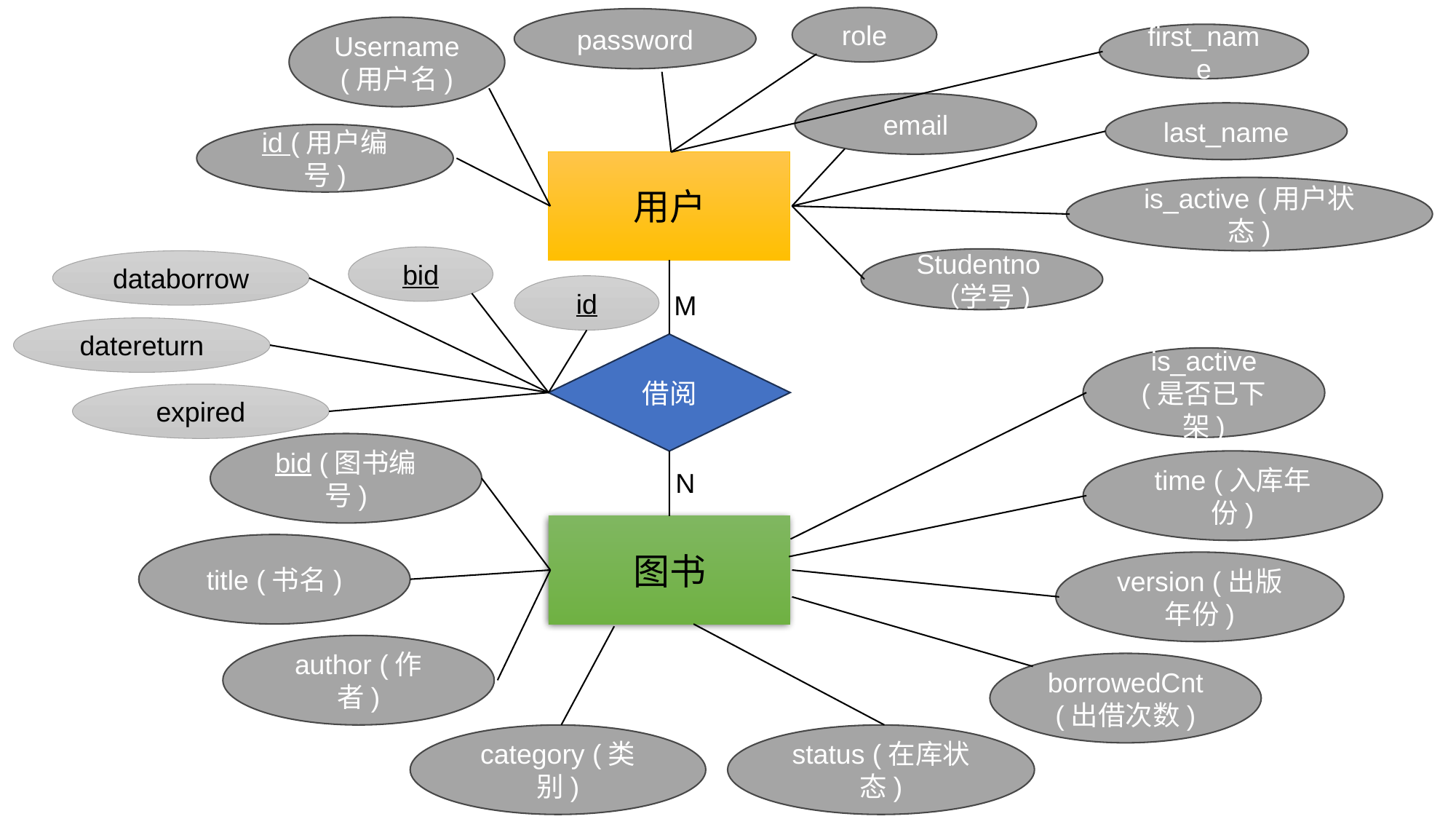

role
password
Username (用户名)
first_name
email
last_name
id (用户编号)
用户
is_active (用户状态)
bid
Studentno（学号)
databorrow
id
M
datereturn
借阅
is_active (是否已下架)
expired
bid (图书编号)
time (入库年份)
N
图书
title (书名)
version (出版年份)
author (作者)
borrowedCnt (出借次数)
category (类别)
status (在库状态)